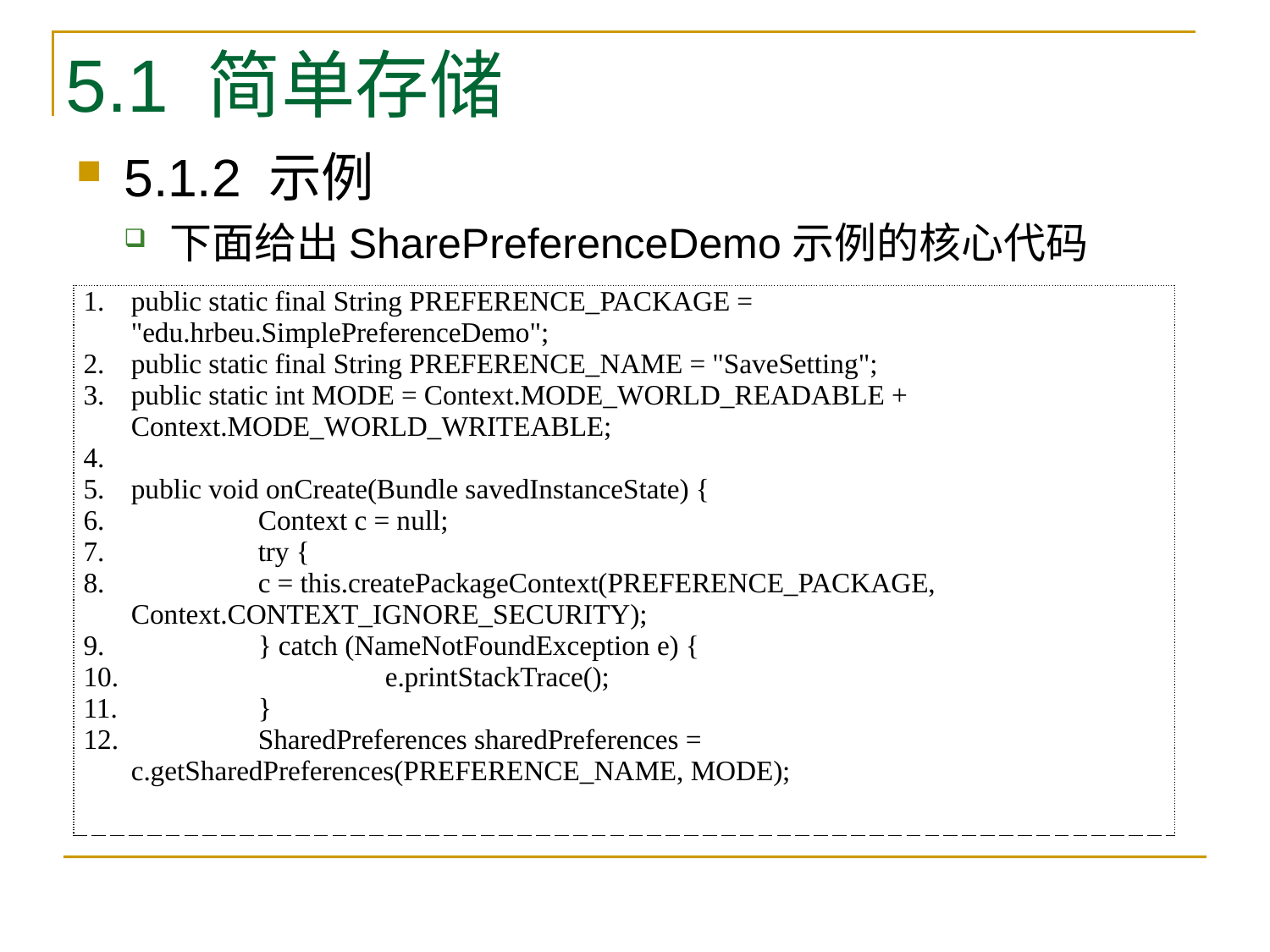

# 5.1 简单存储
5.1.2 示例
下面给出SharePreferenceDemo示例的核心代码

| public static final String PREFERENCE\_PACKAGE = "edu.hrbeu.SimplePreferenceDemo"; public static final String PREFERENCE\_NAME = "SaveSetting"; public static int MODE = Context.MODE\_WORLD\_READABLE + Context.MODE\_WORLD\_WRITEABLE; public void onCreate(Bundle savedInstanceState) { Context c = null; try { c = this.createPackageContext(PREFERENCE\_PACKAGE, Context.CONTEXT\_IGNORE\_SECURITY); } catch (NameNotFoundException e) { e.printStackTrace(); } SharedPreferences sharedPreferences = c.getSharedPreferences(PREFERENCE\_NAME, MODE); |
| --- |